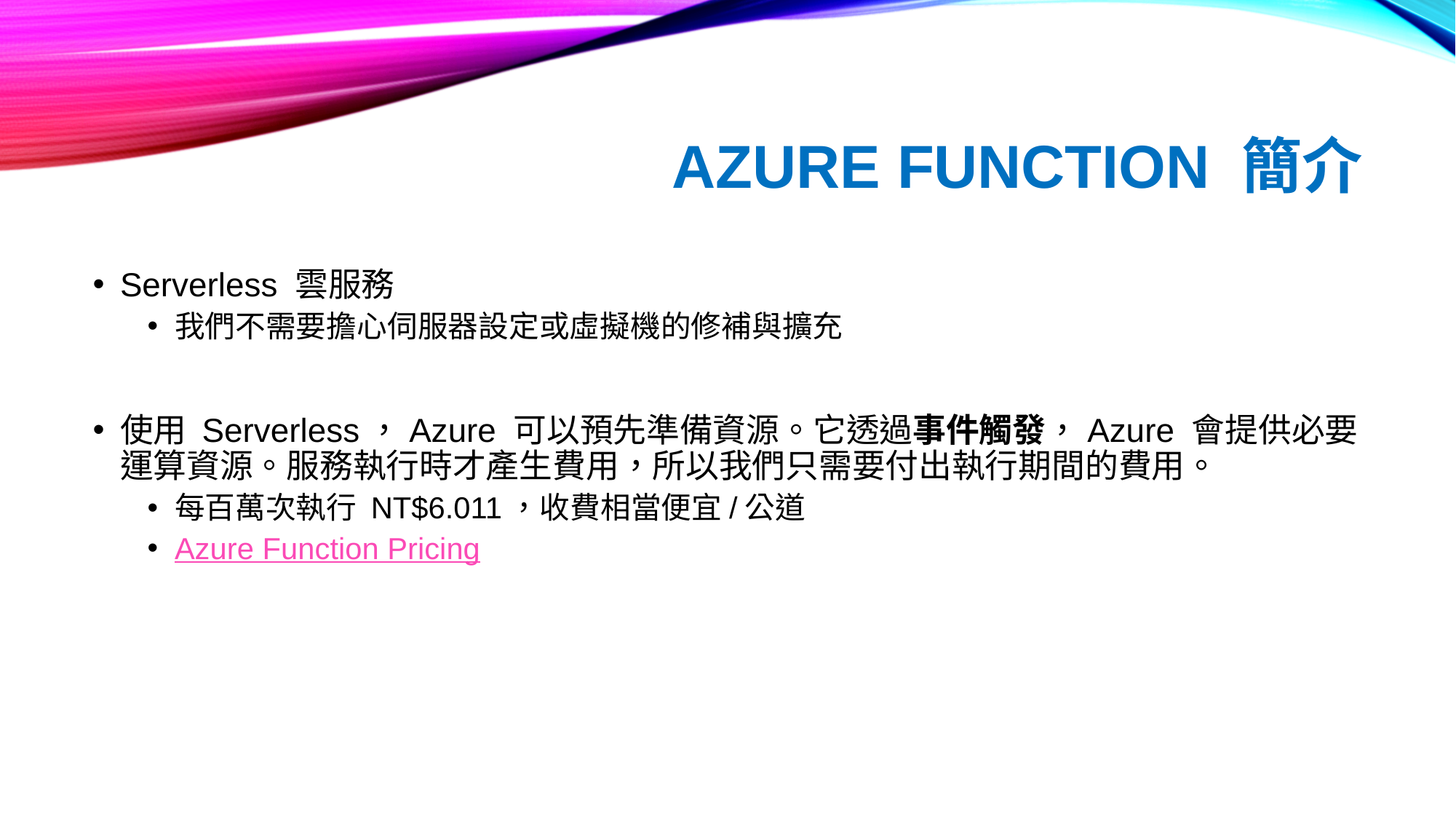

# Azure Function 簡介
Serverless 雲服務
我們不需要擔心伺服器設定或虛擬機的修補與擴充

使用 Serverless，Azure 可以預先準備資源。它透過事件觸發，Azure 會提供必要運算資源。服務執行時才產生費用，所以我們只需要付出執行期間的費用。
每百萬次執行 NT$6.011，收費相當便宜/公道
Azure Function Pricing